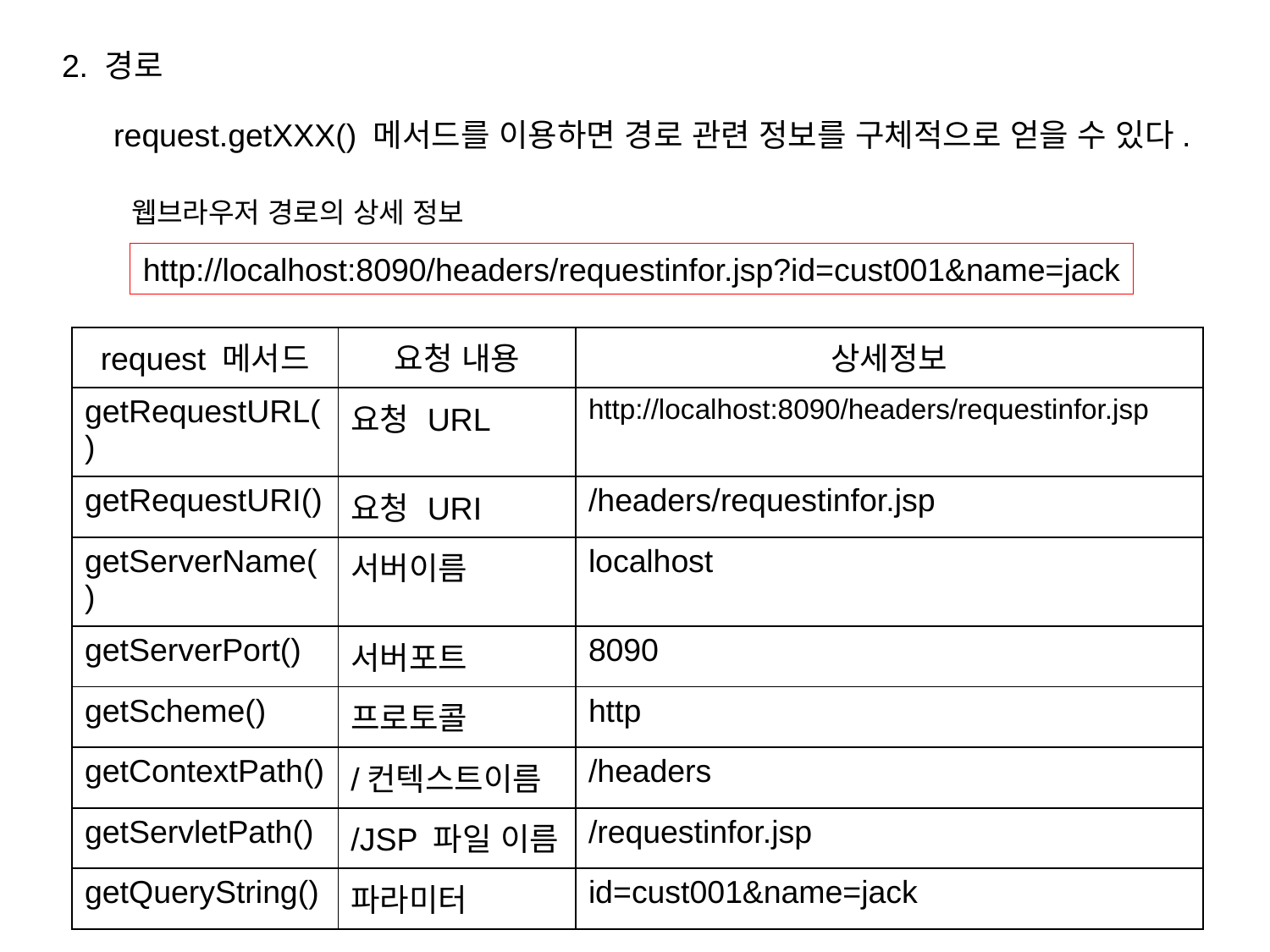

2. 경로
request.getXXX() 메서드를 이용하면 경로 관련 정보를 구체적으로 얻을 수 있다.
웹브라우저 경로의 상세 정보
http://localhost:8090/headers/requestinfor.jsp?id=cust001&name=jack
| request 메서드 | 요청 내용 | 상세정보 |
| --- | --- | --- |
| getRequestURL() | 요청 URL | http://localhost:8090/headers/requestinfor.jsp |
| getRequestURI() | 요청 URI | /headers/requestinfor.jsp |
| getServerName() | 서버이름 | localhost |
| getServerPort() | 서버포트 | 8090 |
| getScheme() | 프로토콜 | http |
| getContextPath() | /컨텍스트이름 | /headers |
| getServletPath() | /JSP 파일 이름 | /requestinfor.jsp |
| getQueryString() | 파라미터 | id=cust001&name=jack |